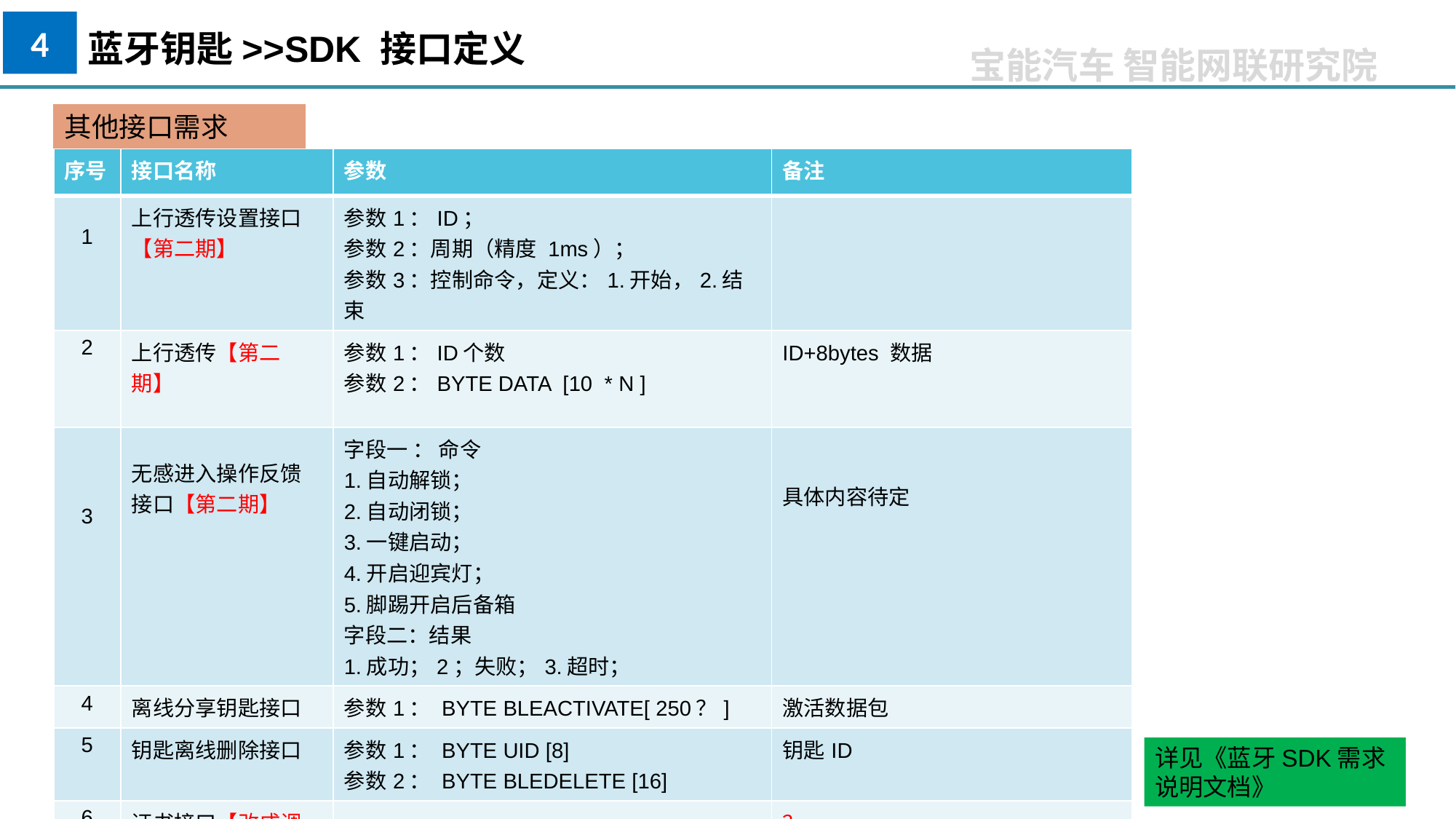

4
蓝牙钥匙>>SDK 接口定义
其他接口需求
| 序号 | 接口名称 | 参数 | 备注 |
| --- | --- | --- | --- |
| 1 | 上行透传设置接口【第二期】 | 参数1：ID； 参数2：周期（精度 1ms）； 参数3：控制命令，定义：1.开始，2.结束 |  |
| 2 | 上行透传【第二期】 | 参数1：ID个数 参数2：BYTE DATA [10 \* N ] | ID+8bytes 数据 |
| 3 | 无感进入操作反馈接口【第二期】 | 字段一 ： 命令 1.自动解锁； 2.自动闭锁； 3.一键启动； 4.开启迎宾灯； 5.脚踢开启后备箱 字段二：结果 1.成功；2；失败；3.超时； | 具体内容待定 |
| 4 | 离线分享钥匙接口 | 参数1： BYTE BLEACTIVATE[ 250？] | 激活数据包 |
| 5 | 钥匙离线删除接口 | 参数1： BYTE UID [8] 参数2： BYTE BLEDELETE [16] | 钥匙ID |
| 6 | 证书接口【改成调用接口】 |  | ？ |
| 7 | 泊车相关状态接口【第二期】 |  | 泊车车辆状态需求实时性要求高，建议单独上传（透传设置接口？） 100ms |
详见《蓝牙SDK需求说明文档》